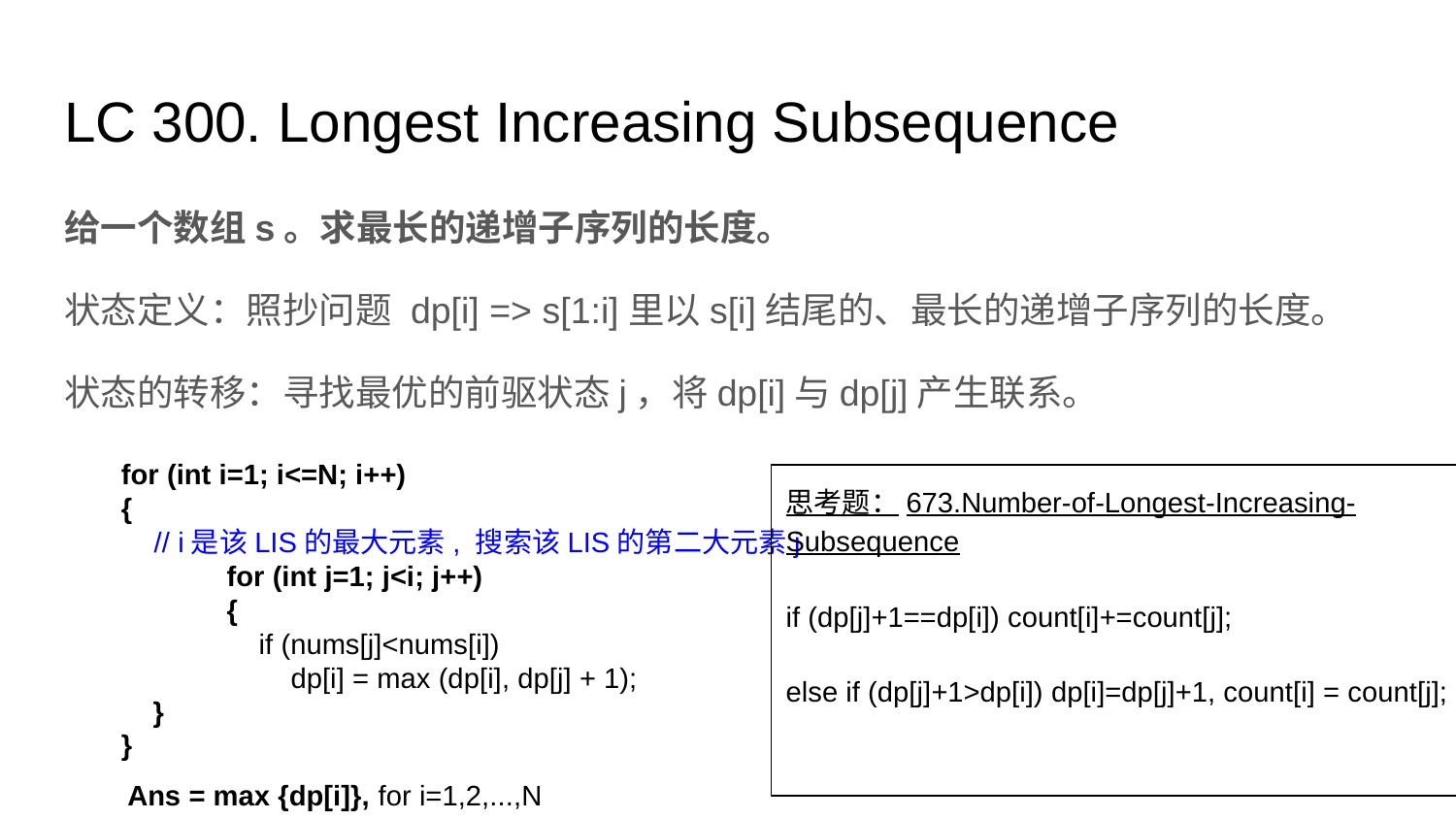

# LC 300. Longest Increasing Subsequence

给一个数组s。求最长的递增子序列的长度。
状态定义：照抄问题 dp[i] => s[1:i]里以s[i]结尾的、最长的递增子序列的长度。
状态的转移：寻找最优的前驱状态j，将dp[i]与dp[j]产生联系。

        for (int i=1; i<=N; i++)
        {
   // i是该LIS的最大元素, 搜索该LIS的第二大元素j
	   for (int j=1; j<i; j++)
	   {
	       if (nums[j]<nums[i])
	           dp[i] = max (dp[i], dp[j] + 1);
            }
        }

思考题：673.Number-of-Longest-Increasing-Subsequence
if (dp[j]+1==dp[i]) count[i]+=count[j];
else if (dp[j]+1>dp[i]) dp[i]=dp[j]+1, count[i] = count[j];

Ans = max {dp[i]}, for i=1,2,...,N